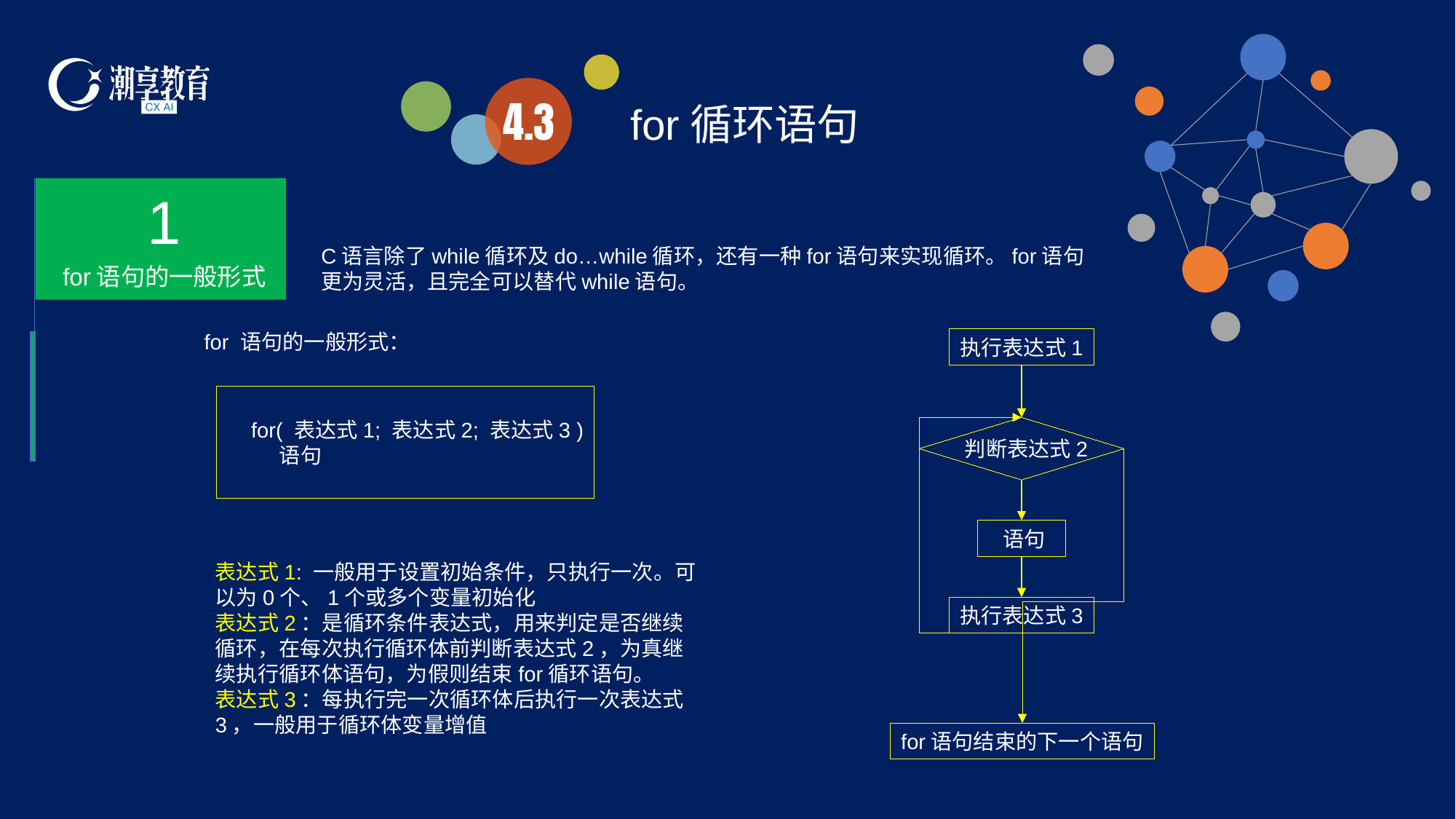

4.3

for循环语句
1

for语句的一般形式

C语言除了while循环及do…while循环，还有一种for语句来实现循环。for语句更为灵活，且完全可以替代while语句。
for 语句的一般形式：
执行表达式1

    for( 表达式1; 表达式2; 表达式3 )
          语句

判断表达式2
  语句
表达式1: 一般用于设置初始条件，只执行一次。可以为0个、1个或多个变量初始化
表达式2：是循环条件表达式，用来判定是否继续循环，在每次执行循环体前判断表达式2，为真继续执行循环体语句，为假则结束for循环语句。
表达式3：每执行完一次循环体后执行一次表达式3，一般用于循环体变量增值
执行表达式3
for语句结束的下一个语句